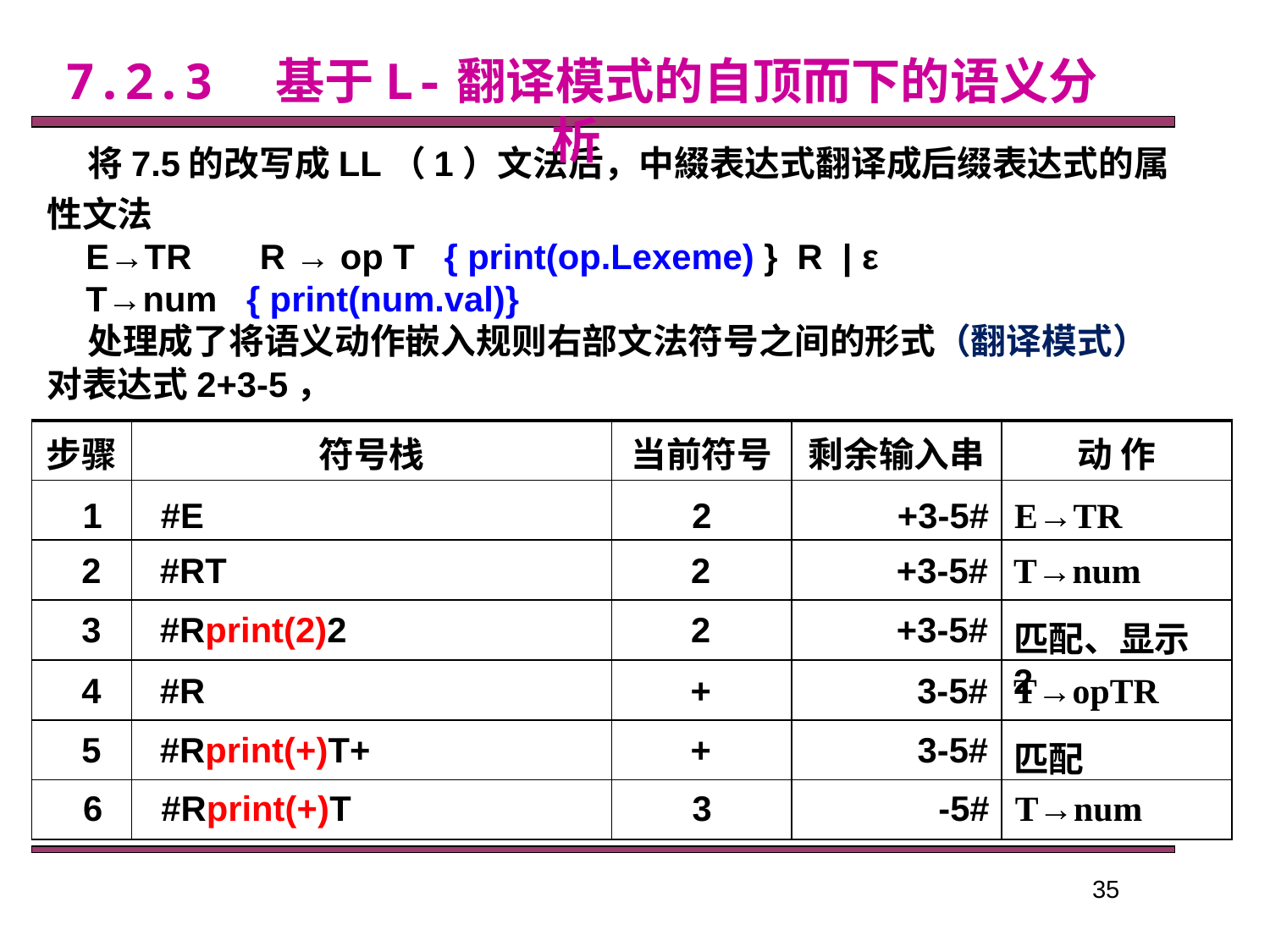

7.2.3　基于L-翻译模式的自顶而下的语义分析
    将7.5的改写成LL（1）文法后，中綴表达式翻译成后缀表达式的属性文法
    E→TR       R → op T   { print(op.Lexeme) }  R  | ε
    T→num   { print(num.val)}
    处理成了将语义动作嵌入规则右部文法符号之间的形式（翻译模式）
对表达式2+3-5，
| 步骤 | 符号栈 | 当前符号 | 剩余输入串 | 动 作 |
| --- | --- | --- | --- | --- |
|  |  |  |  |  |
|  |  |  |  |  |
|  |  |  |  |  |
|  |  |  |  |  |
|  |  |  |  |  |
|  |  |  |  |  |
| 1 | #E | 2 | +3-5# | E→TR |
| --- | --- | --- | --- | --- |
| 2 | #RT | 2 | +3-5# | T→num |
| --- | --- | --- | --- | --- |
| 3 | #Rprint(2)2 | 2 | +3-5# | 匹配、显示2 |
| --- | --- | --- | --- | --- |
| 4 | #R | + | 3-5# | T→opTR |
| --- | --- | --- | --- | --- |
| 5 | #Rprint(+)T+ | + | 3-5# | 匹配 |
| --- | --- | --- | --- | --- |
| 6 | #Rprint(+)T | 3 | -5# | T→num |
| --- | --- | --- | --- | --- |
35